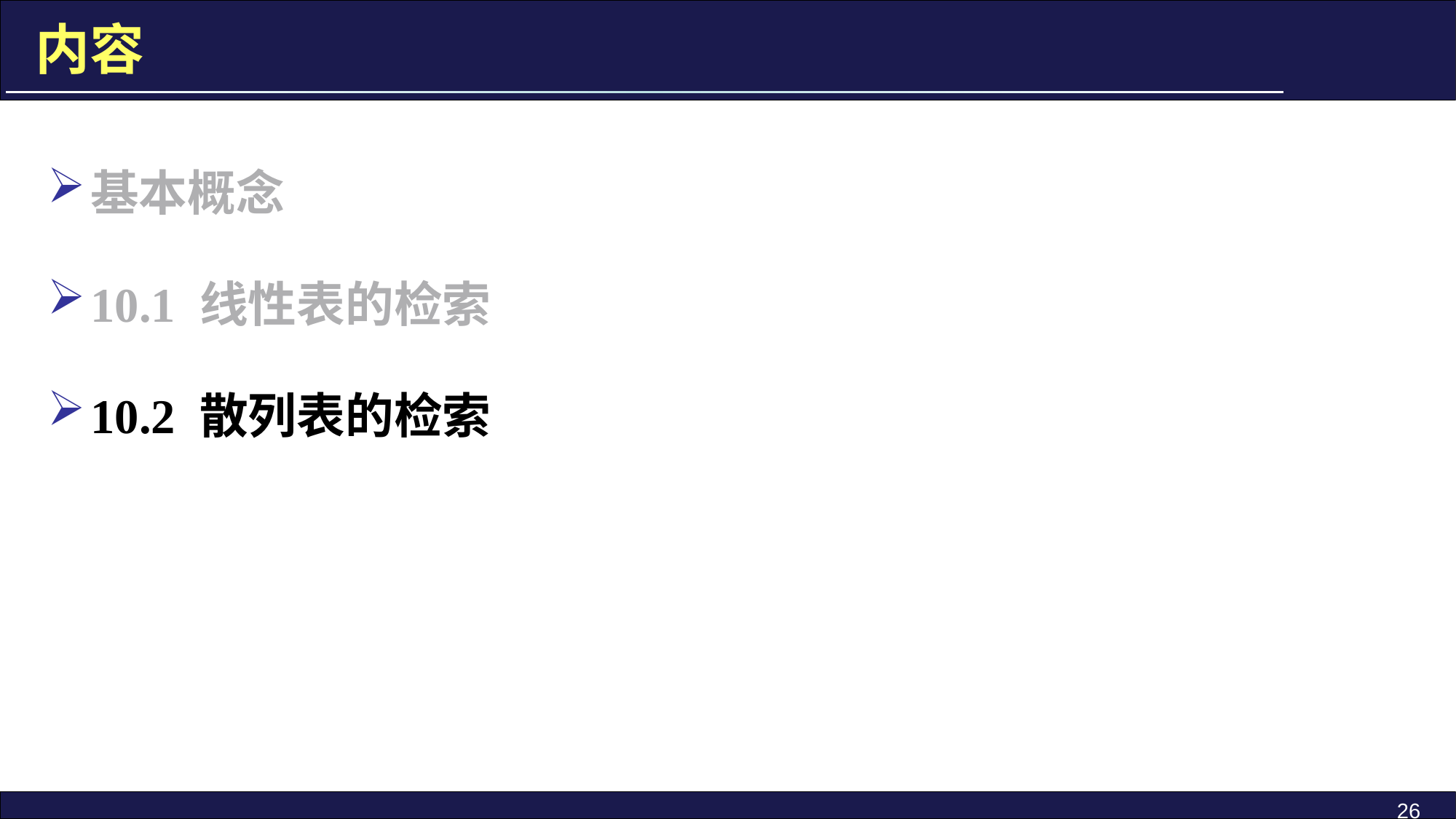

内容
基本概念
10.1 线性表的检索
10.2 散列表的检索
26